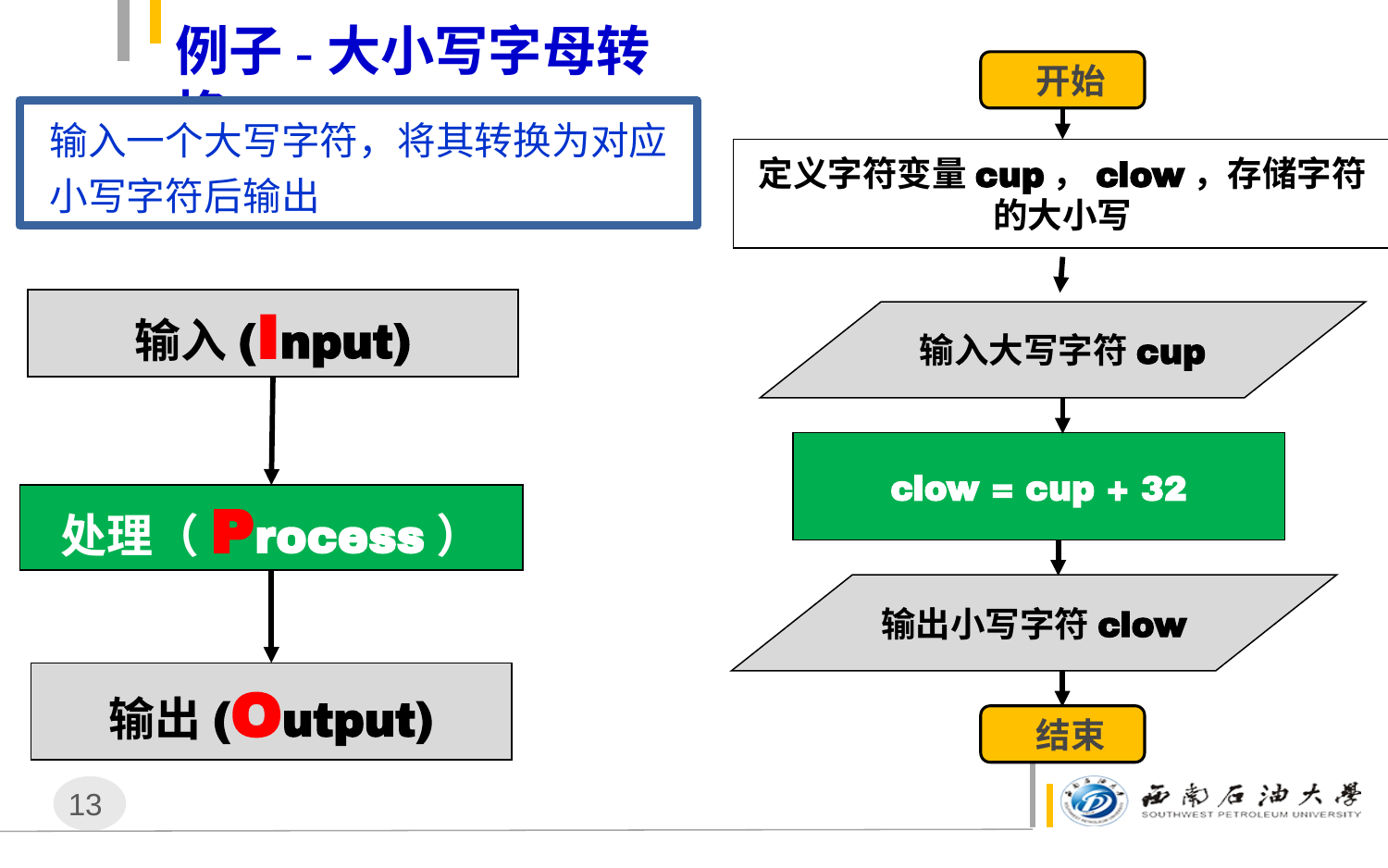

# 例子-大小写字母转换
 开始
输入一个大写字符，将其转换为对应小写字符后输出
定义字符变量cup，clow，存储字符的大小写
输入(Input)
输出(Output)
处理（Process）
输入大写字符cup
clow = cup + 32
输出小写字符clow
 结束